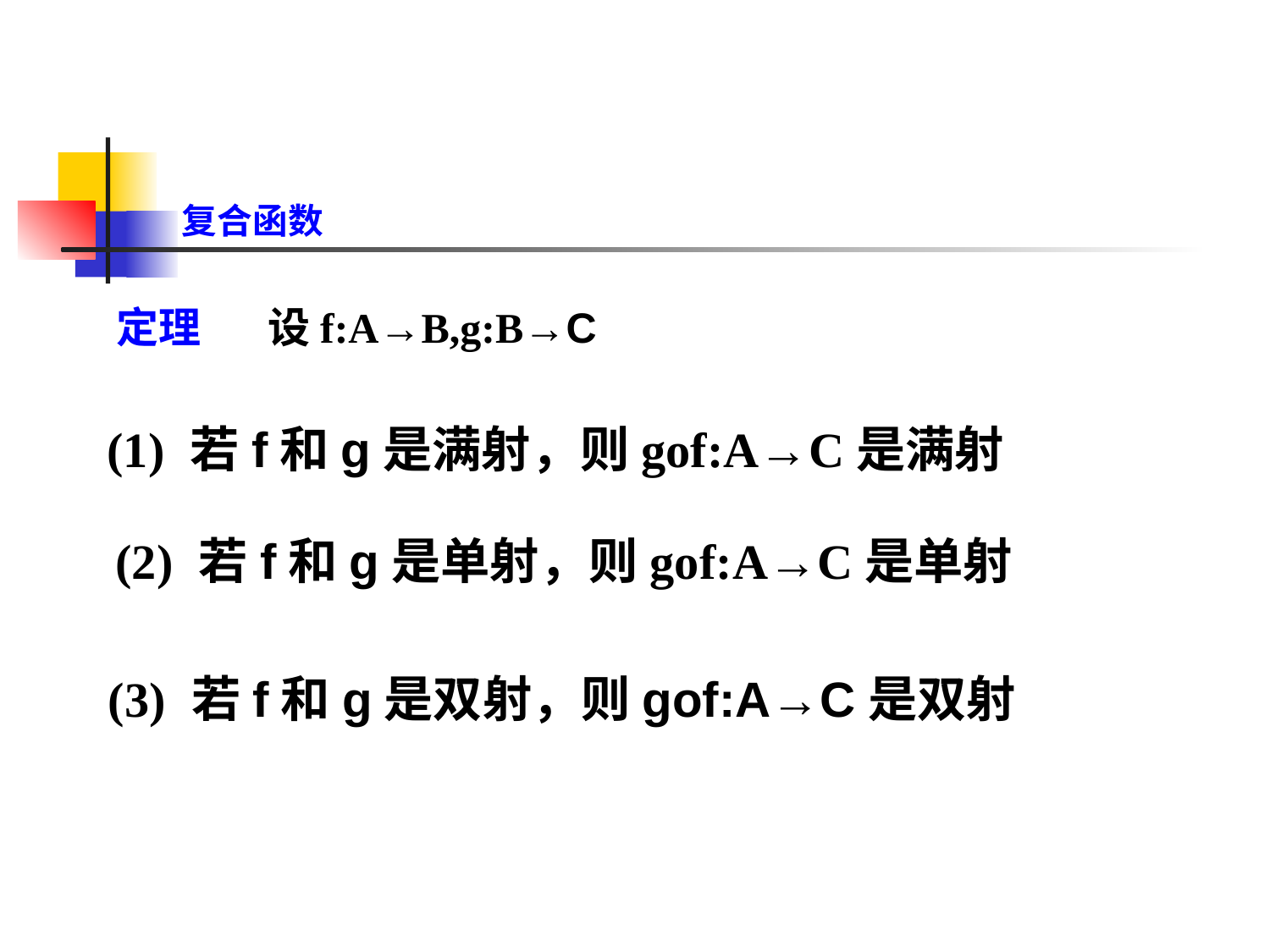

复合函数
定理       设f:A→B,g:B→C
(1) 若f和g是满射，则gof:A→C是满射
(2) 若f和g是单射，则gof:A→C是单射
(3) 若f和g是双射，则gof:A→C是双射